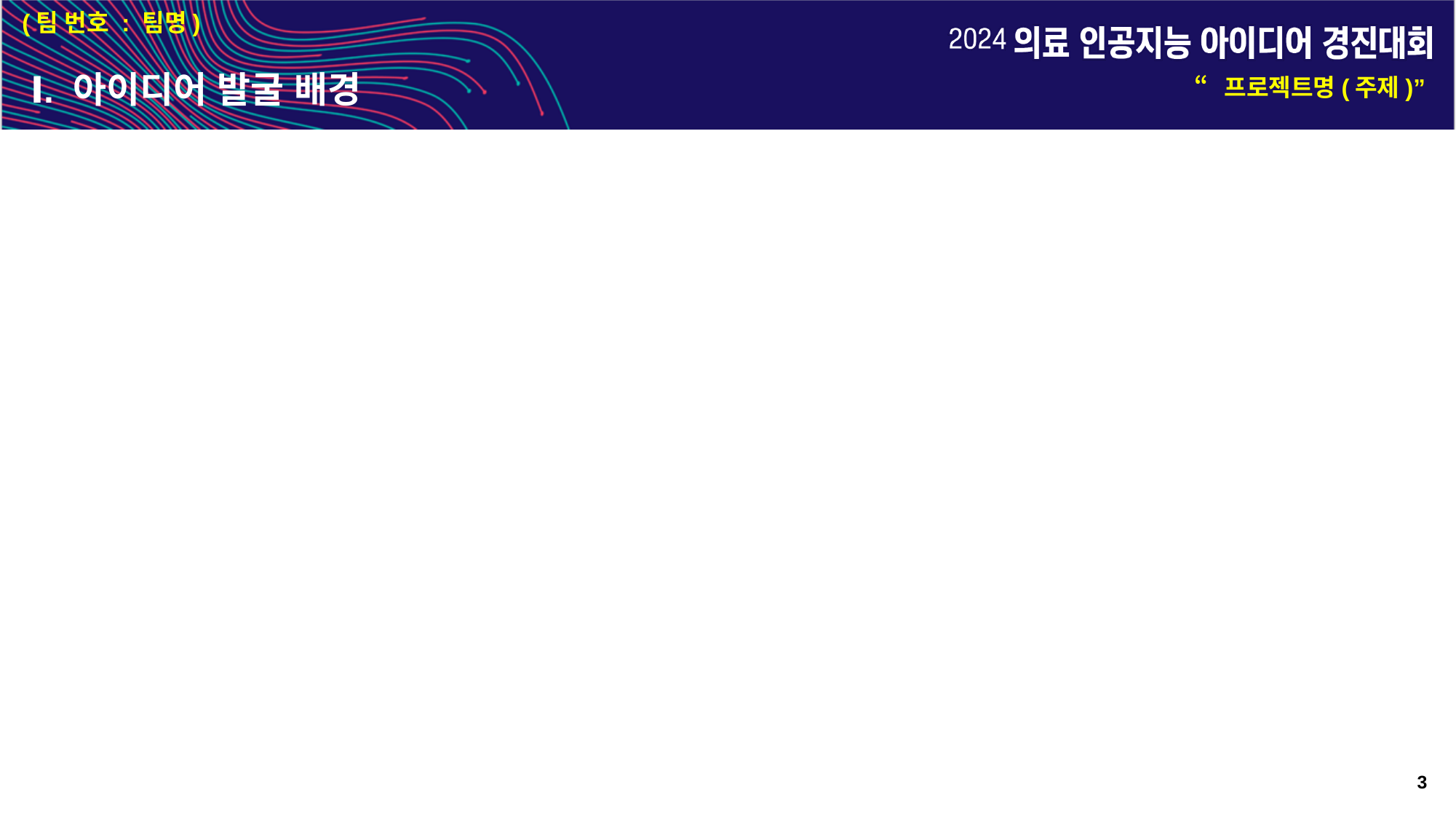

(팀 번호 : 팀명)
Ⅰ. 아이디어 발굴 배경
“프로젝트명(주제)”
3